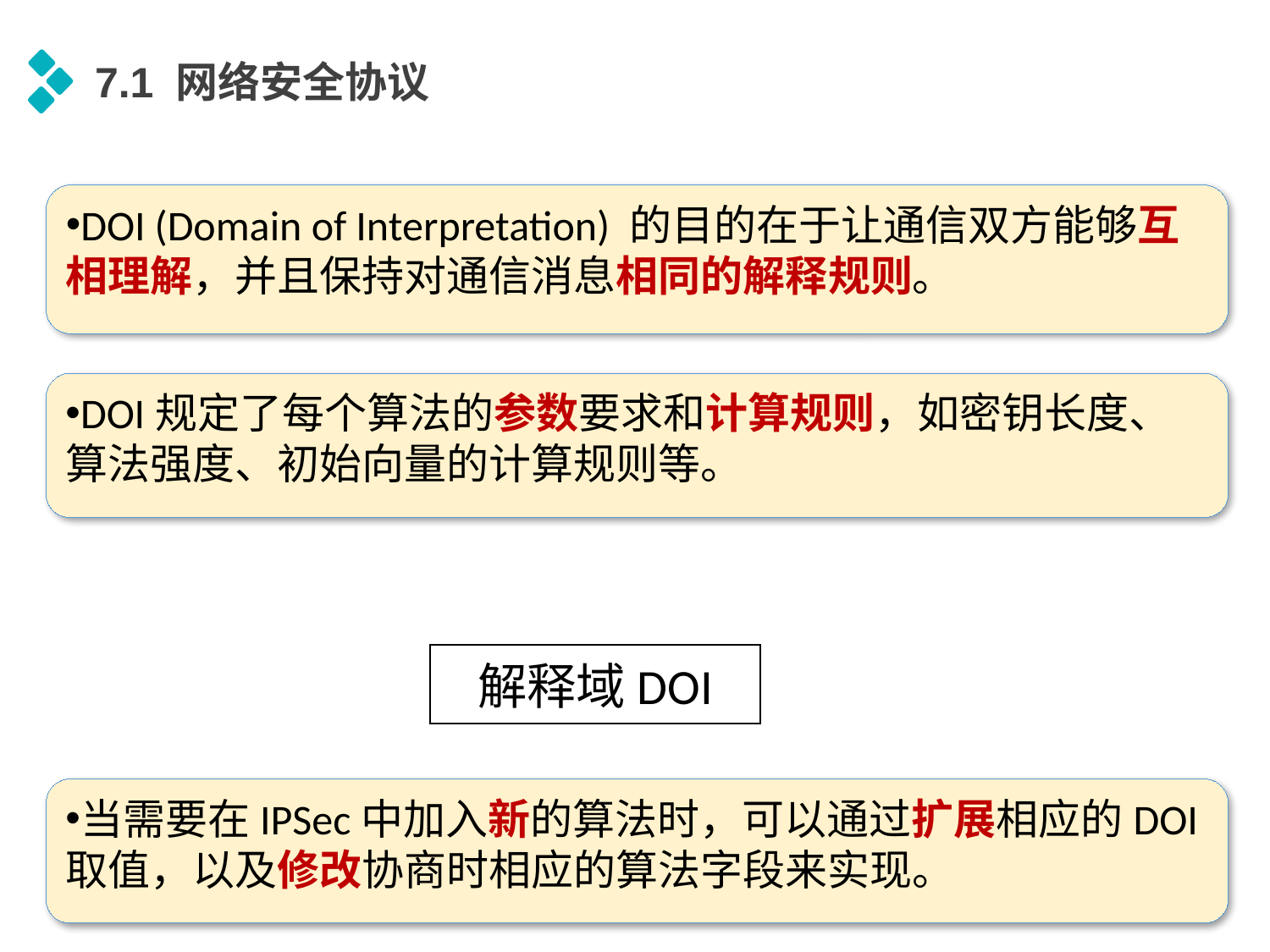

7.1 网络安全协议

DOI (Domain of Interpretation) 的目的在于让通信双方能够互相理解，并且保持对通信消息相同的解释规则。
DOI规定了每个算法的参数要求和计算规则，如密钥长度、算法强度、初始向量的计算规则等。
解释域DOI
当需要在IPSec中加入新的算法时，可以通过扩展相应的DOI取值，以及修改协商时相应的算法字段来实现。